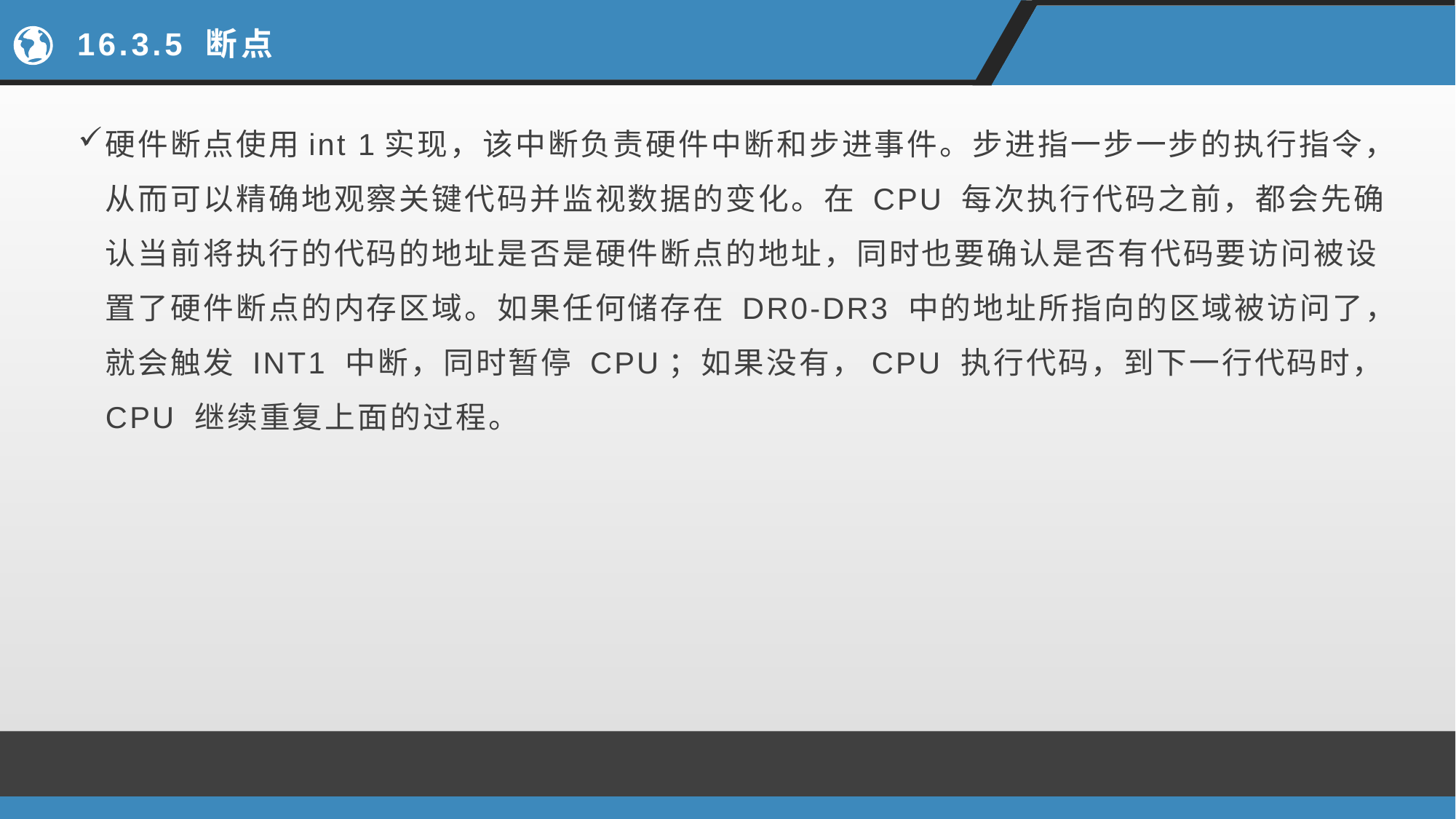

# 16.3.5 断点

硬件断点使用int 1实现，该中断负责硬件中断和步进事件。步进指一步一步的执行指令，从而可以精确地观察关键代码并监视数据的变化。在 CPU 每次执行代码之前，都会先确认当前将执行的代码的地址是否是硬件断点的地址，同时也要确认是否有代码要访问被设置了硬件断点的内存区域。如果任何储存在 DR0-DR3 中的地址所指向的区域被访问了，就会触发 INT1 中断，同时暂停 CPU；如果没有，CPU 执行代码，到下一行代码时，CPU 继续重复上面的过程。